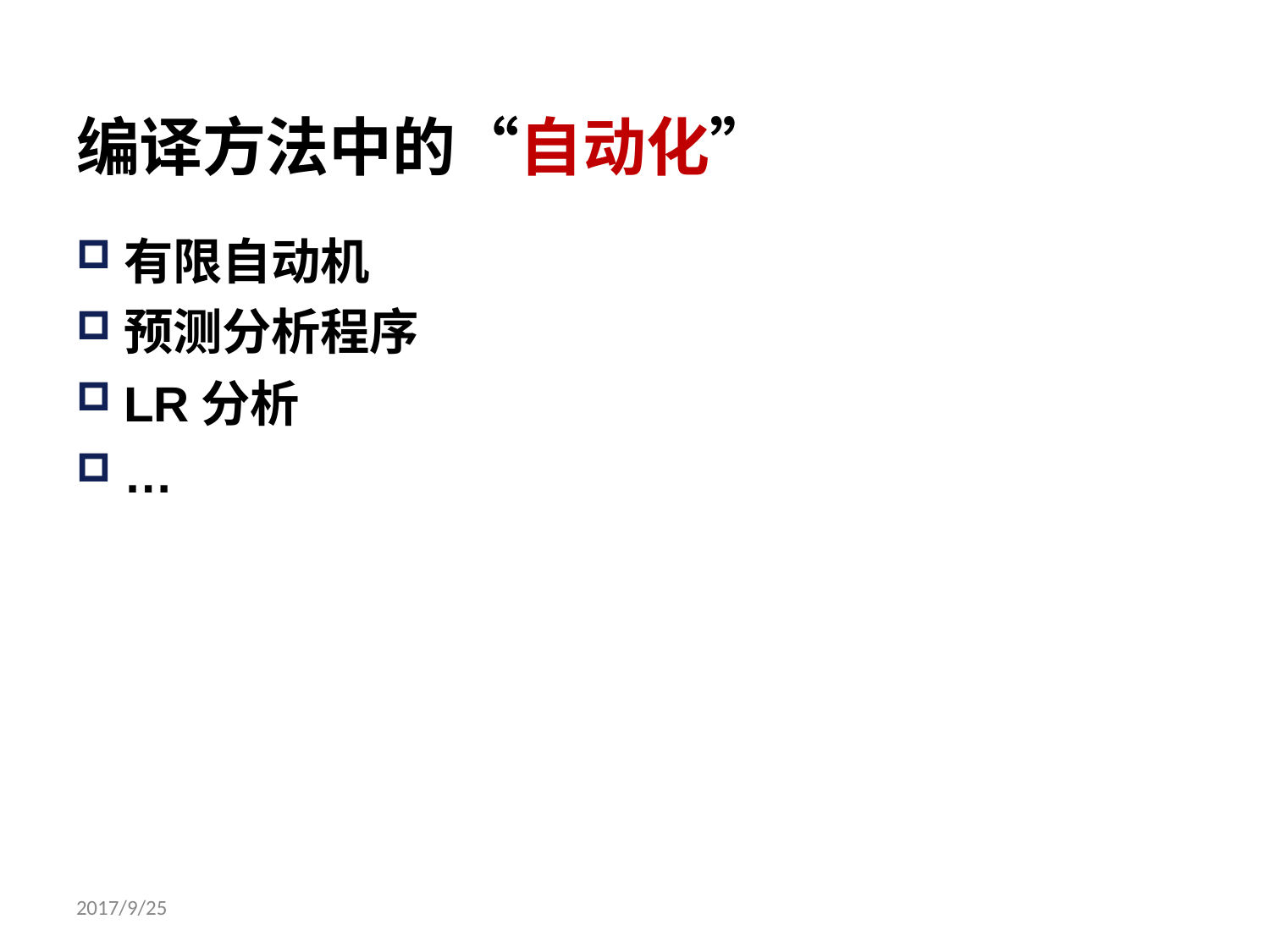

# 编译方法中的“自动化”
有限自动机
预测分析程序
LR分析
…
2017/9/25
16